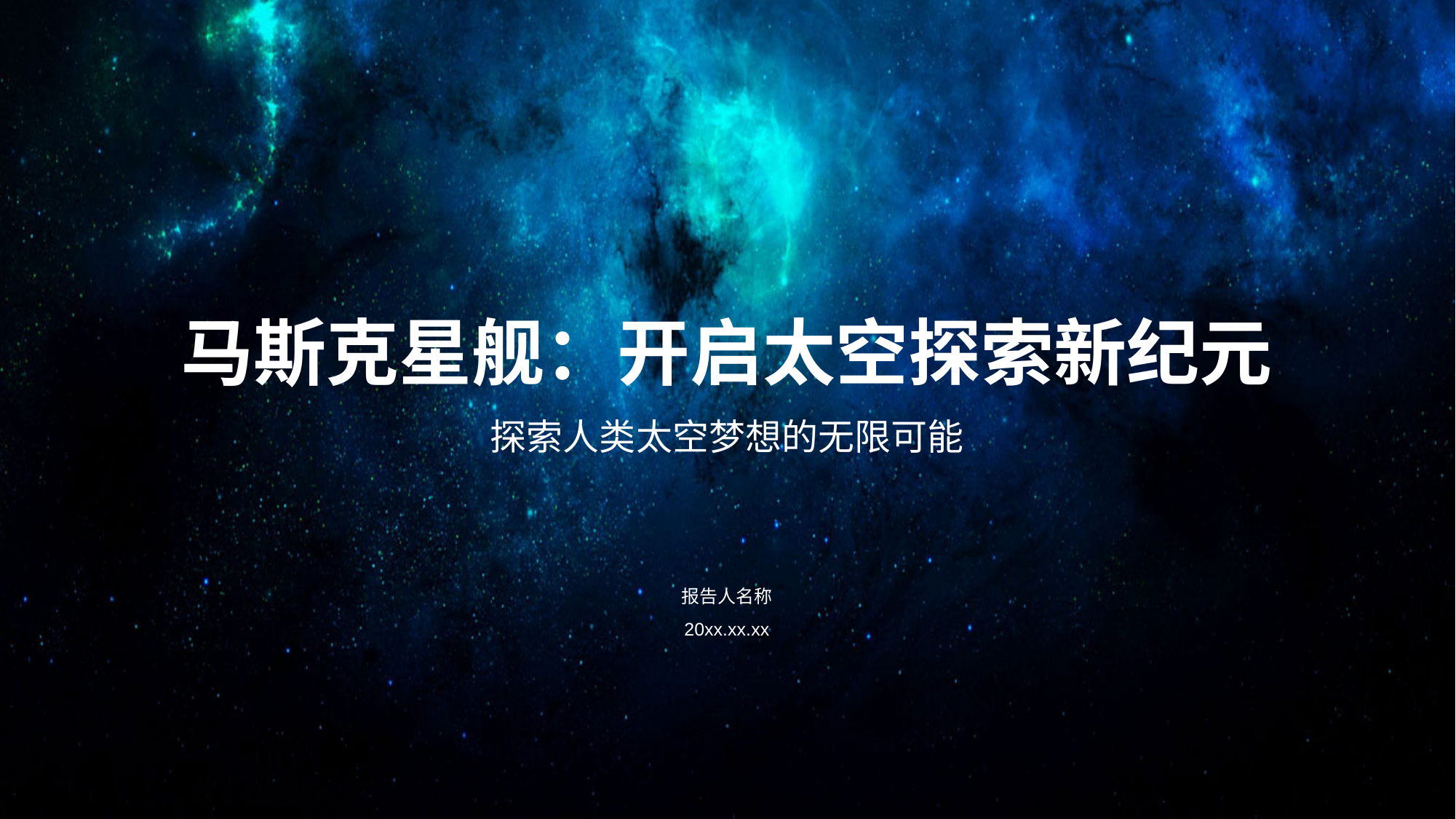

# 马斯克星舰：开启太空探索新纪元
探索人类太空梦想的无限可能
报告人名称
20xx.xx.xx